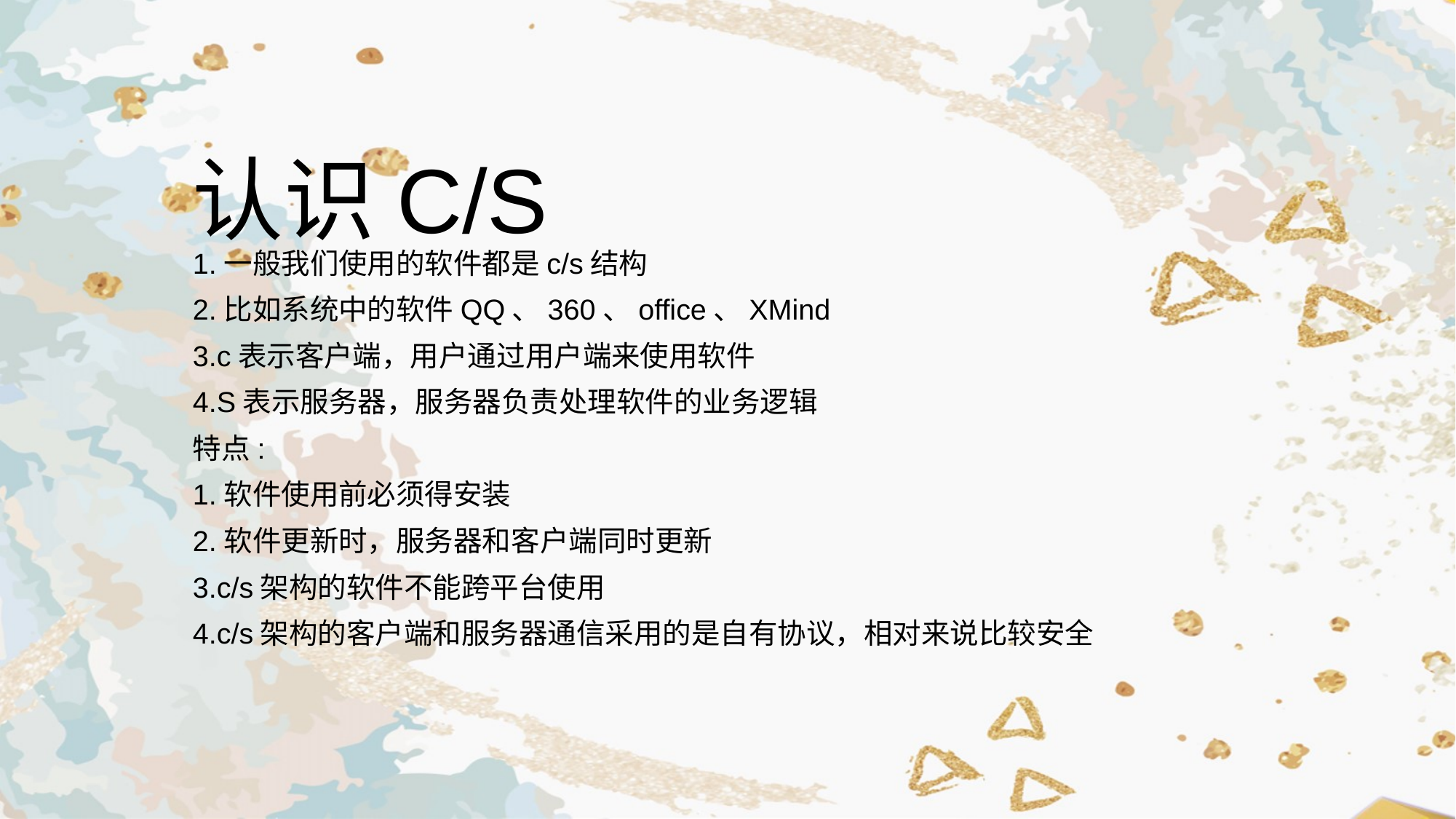

# 认识C/S
1.一般我们使用的软件都是c/s结构
2.比如系统中的软件QQ、360、office、XMind
3.c表示客户端，用户通过用户端来使用软件
4.S表示服务器，服务器负责处理软件的业务逻辑
特点:
1.软件使用前必须得安装
2.软件更新时，服务器和客户端同时更新
3.c/s架构的软件不能跨平台使用
4.c/s架构的客户端和服务器通信采用的是自有协议，相对来说比较安全